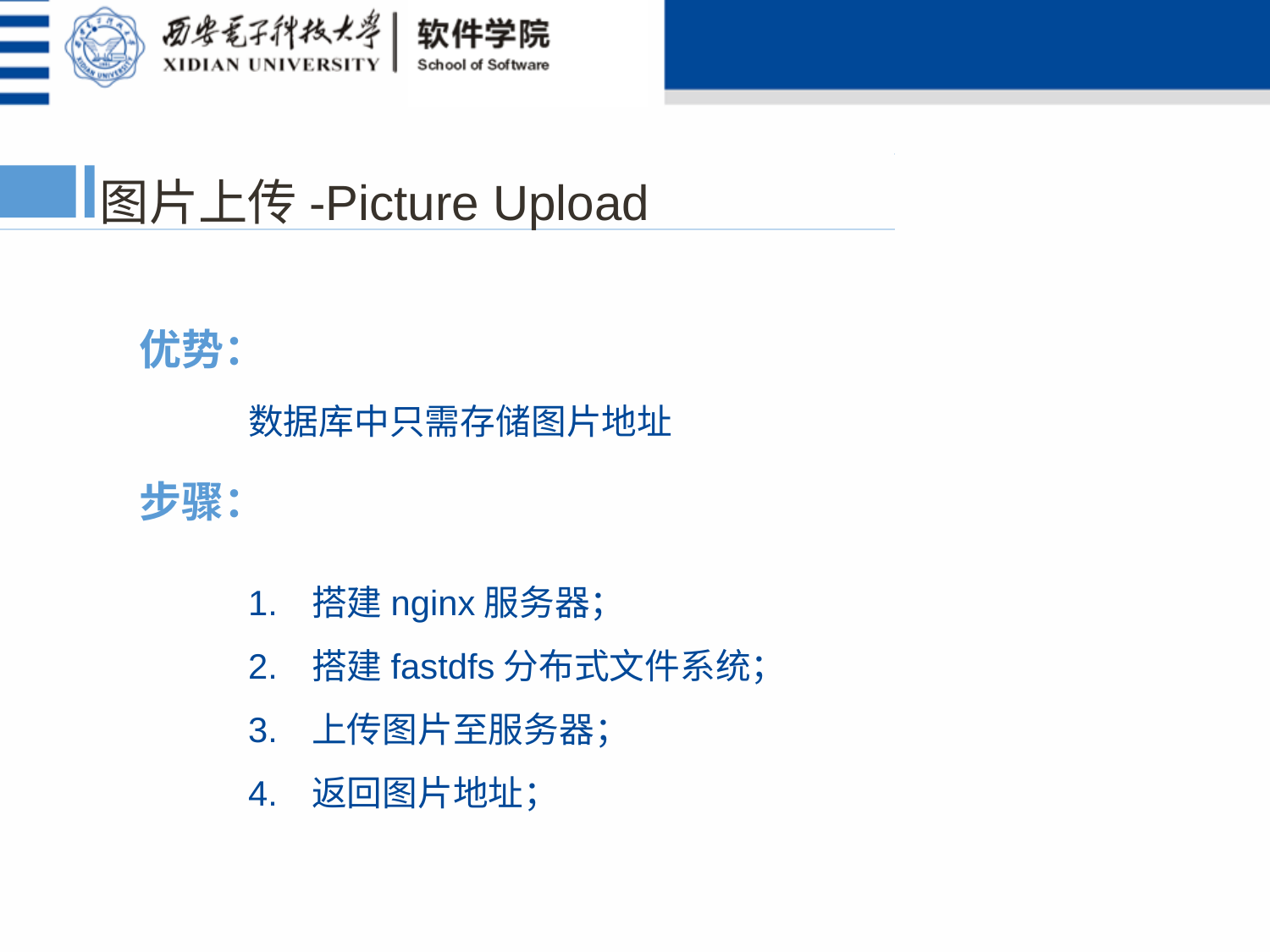

图片上传-Picture Upload

优势：
数据库中只需存储图片地址
步骤：
搭建nginx服务器；
搭建fastdfs分布式文件系统；
上传图片至服务器；
返回图片地址；